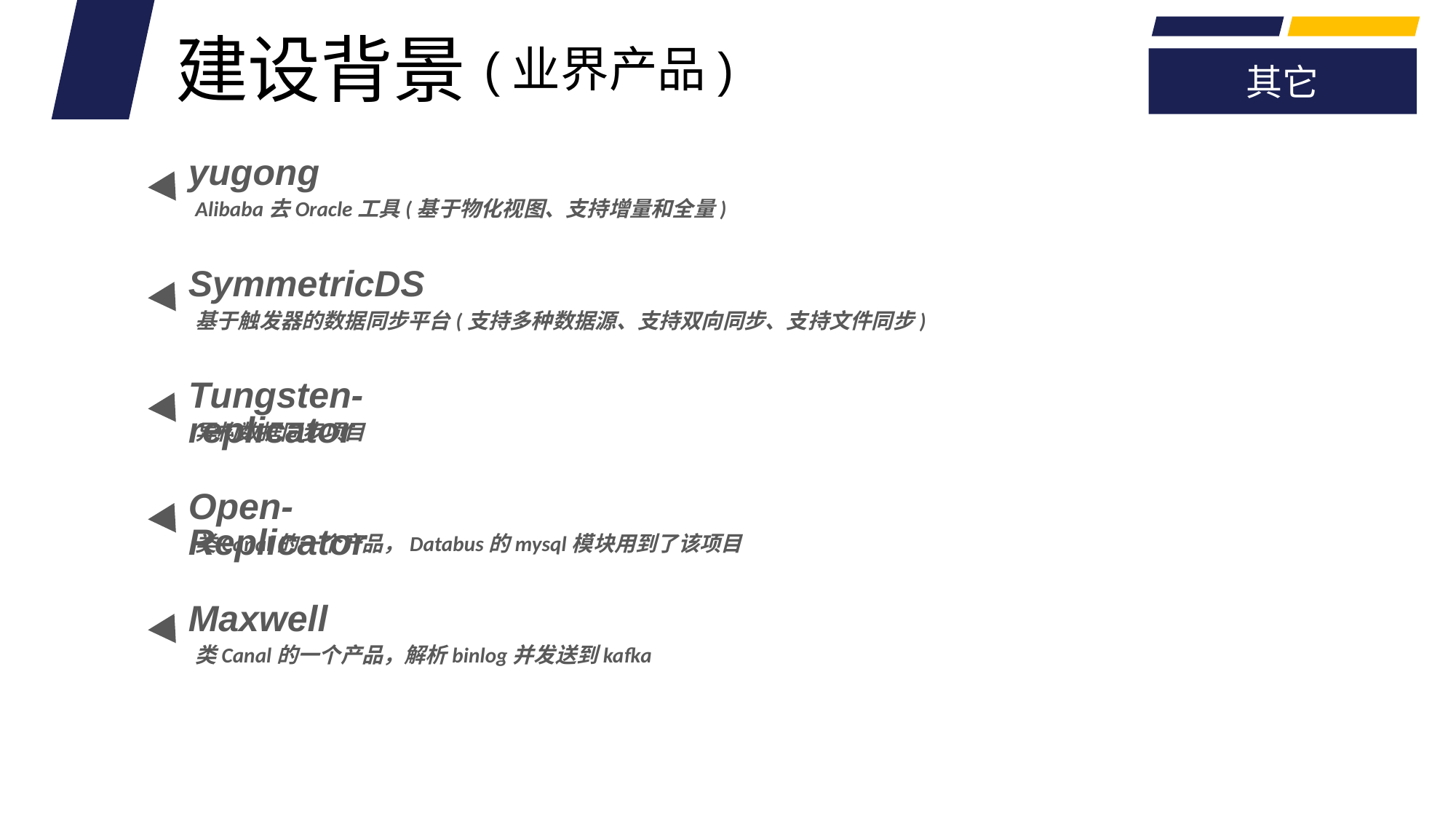

建设背景

(业界产品)
其它
yugong

Alibaba去Oracle工具(基于物化视图、支持增量和全量)
SymmetricDS

基于触发器的数据同步平台(支持多种数据源、支持双向同步、支持文件同步)
Tungsten-replicator

异构数据同步项目
Open-Replicator

类Canal的一个产品，Databus的mysql模块用到了该项目
Maxwell

类Canal的一个产品，解析binlog并发送到kafka
4